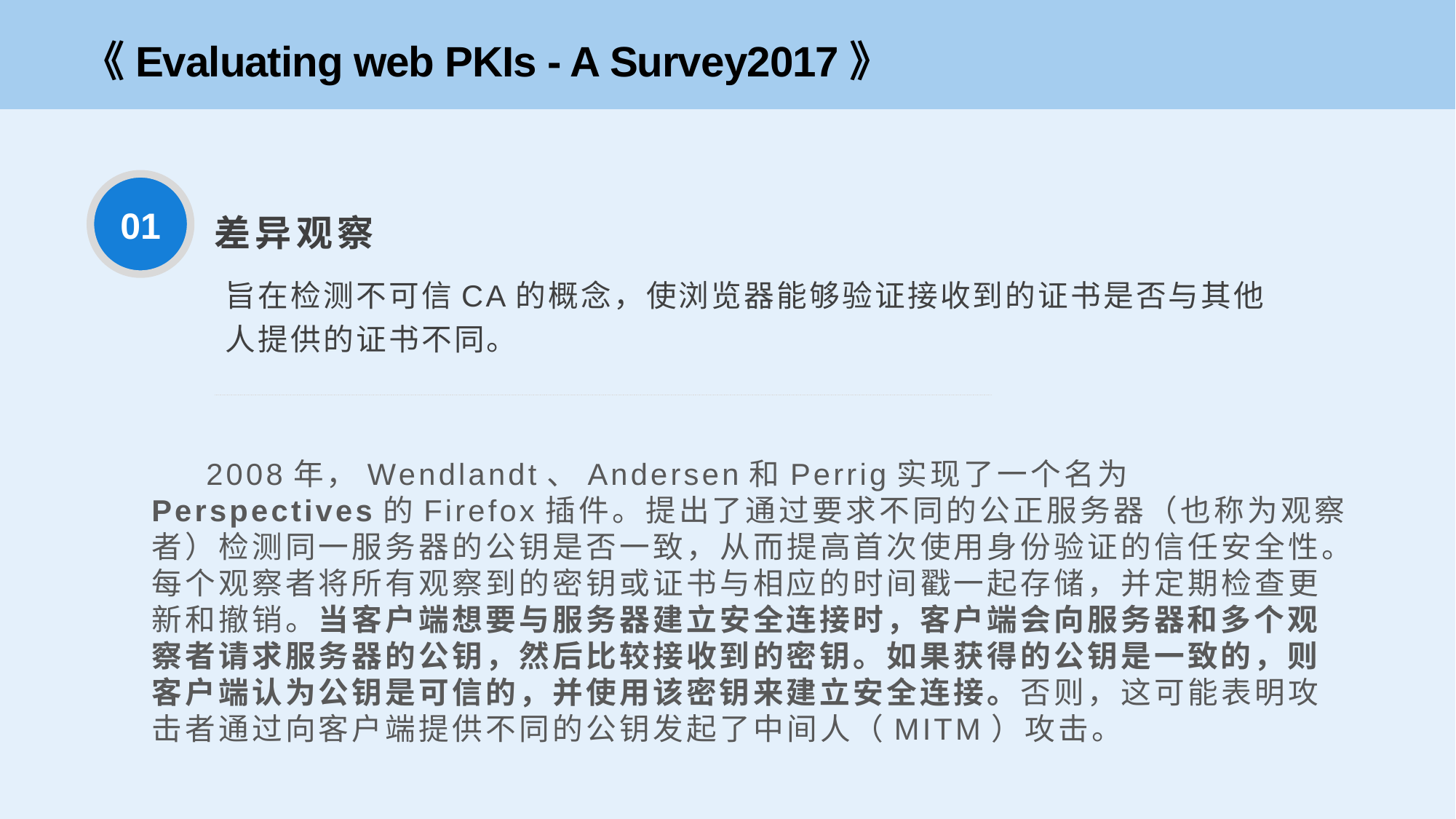

《Evaluating web PKIs - A Survey2017》

差异观察
01
旨在检测不可信CA的概念，使浏览器能够验证接收到的证书是否与其他人提供的证书不同。
2008年，Wendlandt、Andersen和Perrig实现了一个名为Perspectives的Firefox插件。提出了通过要求不同的公正服务器（也称为观察者）检测同一服务器的公钥是否一致，从而提高首次使用身份验证的信任安全性。每个观察者将所有观察到的密钥或证书与相应的时间戳一起存储，并定期检查更新和撤销。当客户端想要与服务器建立安全连接时，客户端会向服务器和多个观察者请求服务器的公钥，然后比较接收到的密钥。如果获得的公钥是一致的，则客户端认为公钥是可信的，并使用该密钥来建立安全连接。否则，这可能表明攻击者通过向客户端提供不同的公钥发起了中间人（MITM）攻击。